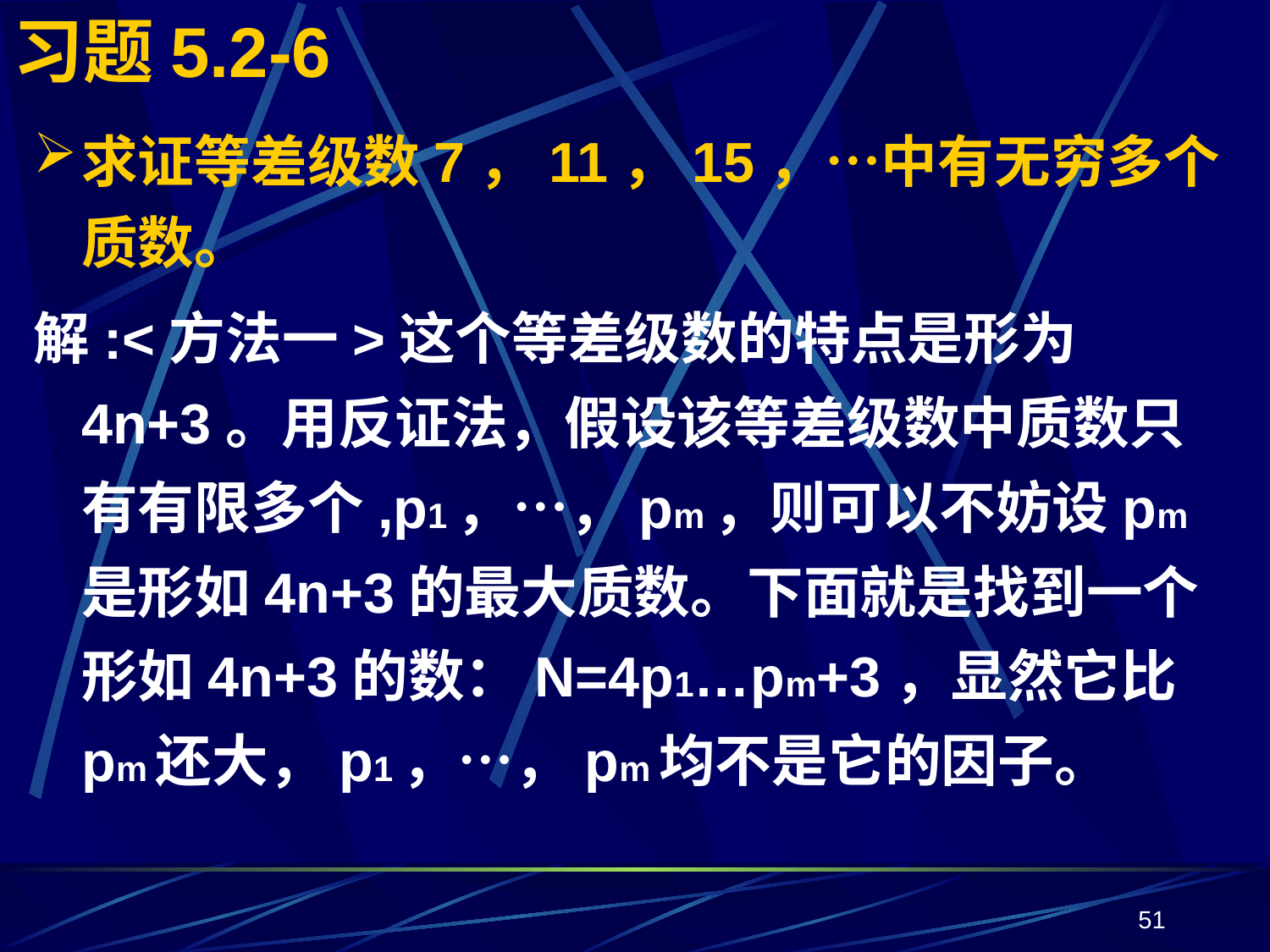

# 习题5.2-6
求证等差级数7，11，15，…中有无穷多个质数。
解:<方法一>这个等差级数的特点是形为4n+3。用反证法，假设该等差级数中质数只有有限多个,p1，…，pm，则可以不妨设pm是形如4n+3的最大质数。下面就是找到一个形如4n+3的数：N=4p1…pm+3，显然它比pm还大，p1，…，pm均不是它的因子。

51